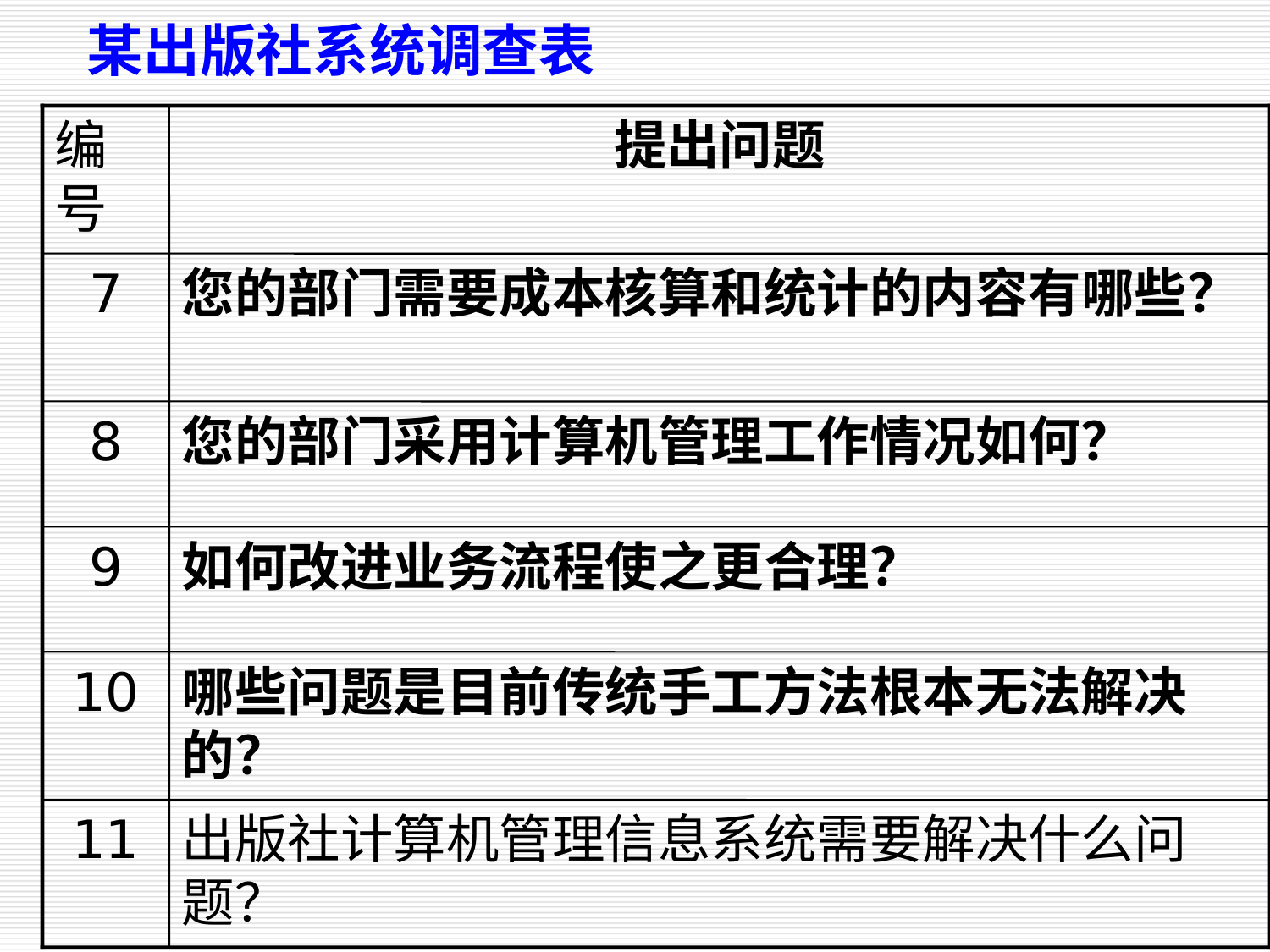

某出版社系统调查表
编号

提出问题

7

您的部门需要成本核算和统计的内容有哪些？
8

您的部门采用计算机管理工作情况如何？
9

如何改进业务流程使之更合理？
10

哪些问题是目前传统手工方法根本无法解决的？
11

出版社计算机管理信息系统需要解决什么问题？